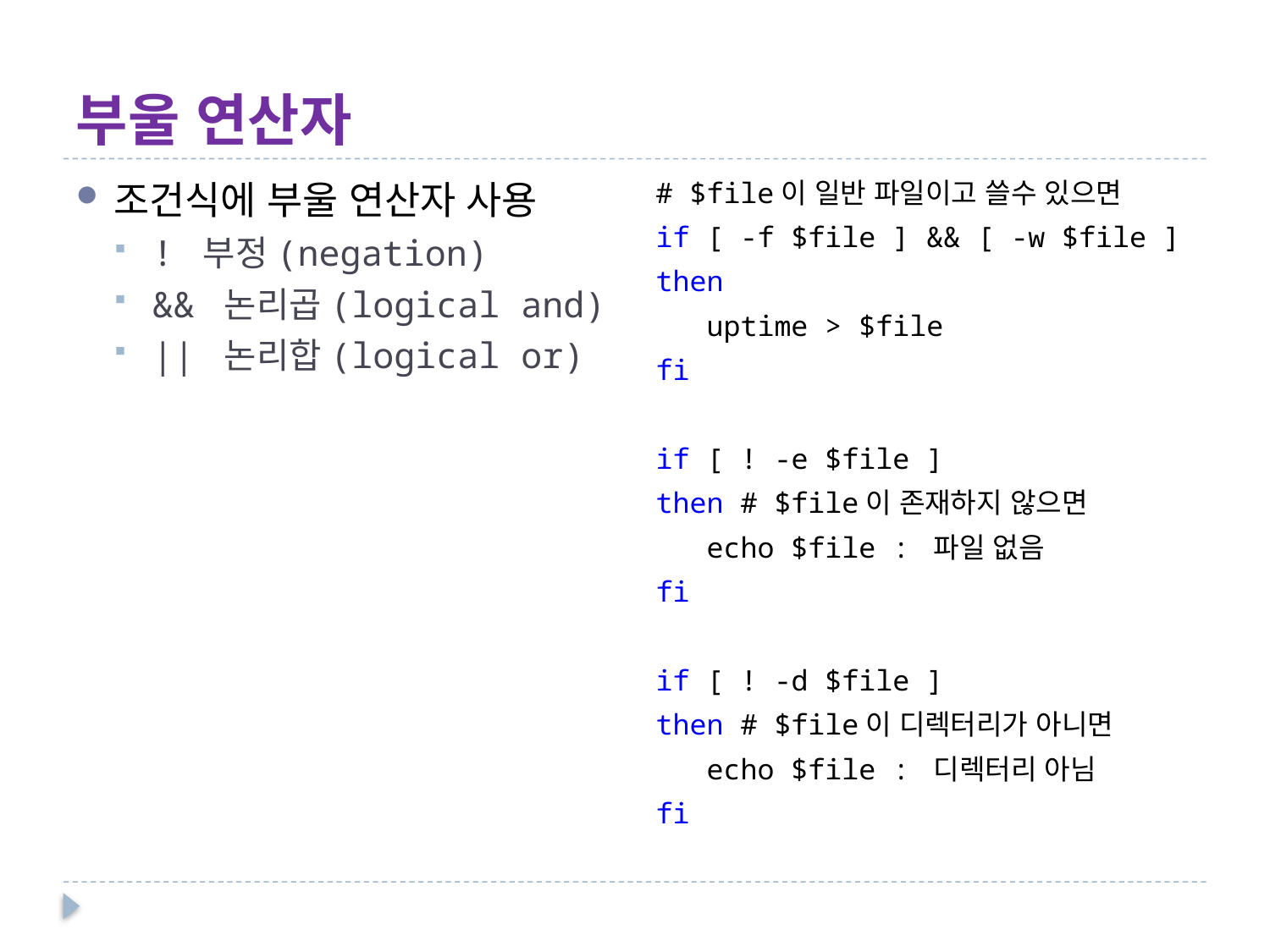

# 부울 연산자
# $file이 일반 파일이고 쓸수 있으면
if [ -f $file ] && [ -w $file ]
then
   uptime > $file
fi

if [ ! -e $file ]
then # $file이 존재하지 않으면
   echo $file : 파일 없음
fi

if [ ! -d $file ]
then # $file이 디렉터리가 아니면
   echo $file : 디렉터리 아님
fi

조건식에 부울 연산자 사용
! 부정(negation)
&& 논리곱(logical and)
|| 논리합(logical or)